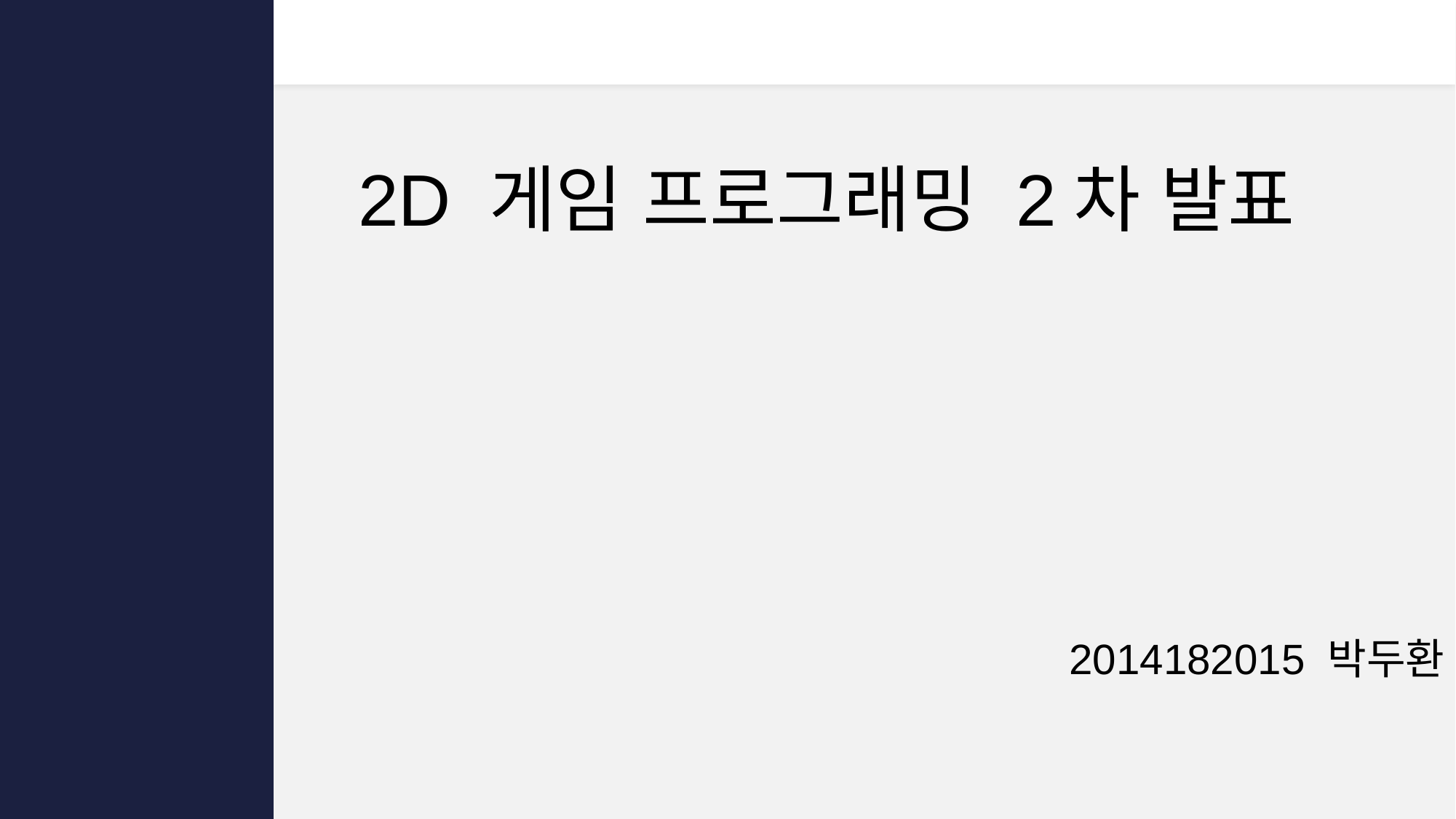

2D 게임 프로그래밍 2차 발표
2014182015 박두환